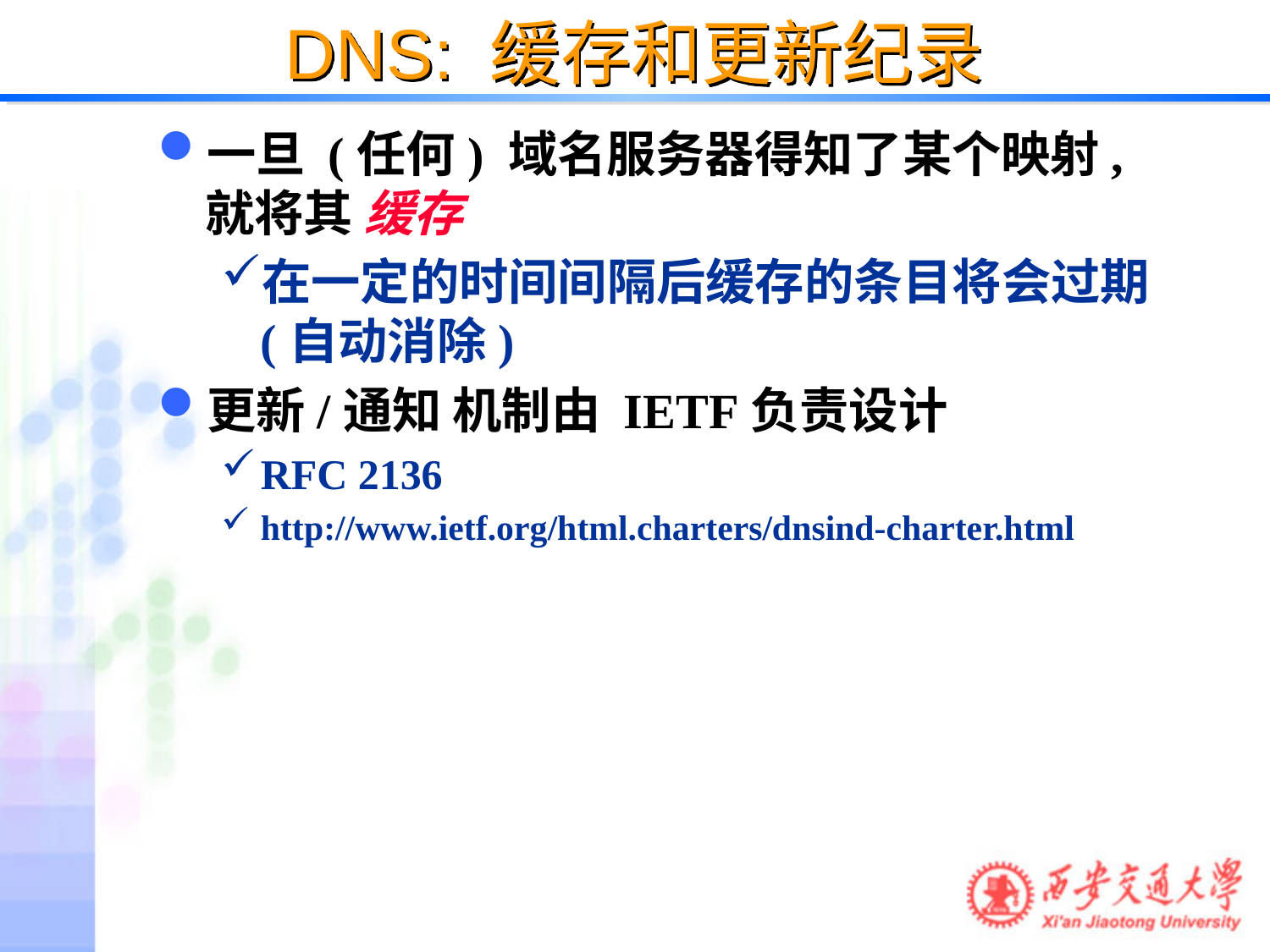

# DNS: 缓存和更新纪录
一旦 (任何) 域名服务器得知了某个映射, 就将其 缓存
在一定的时间间隔后缓存的条目将会过期(自动消除)
更新/通知 机制由 IETF负责设计
RFC 2136
http://www.ietf.org/html.charters/dnsind-charter.html